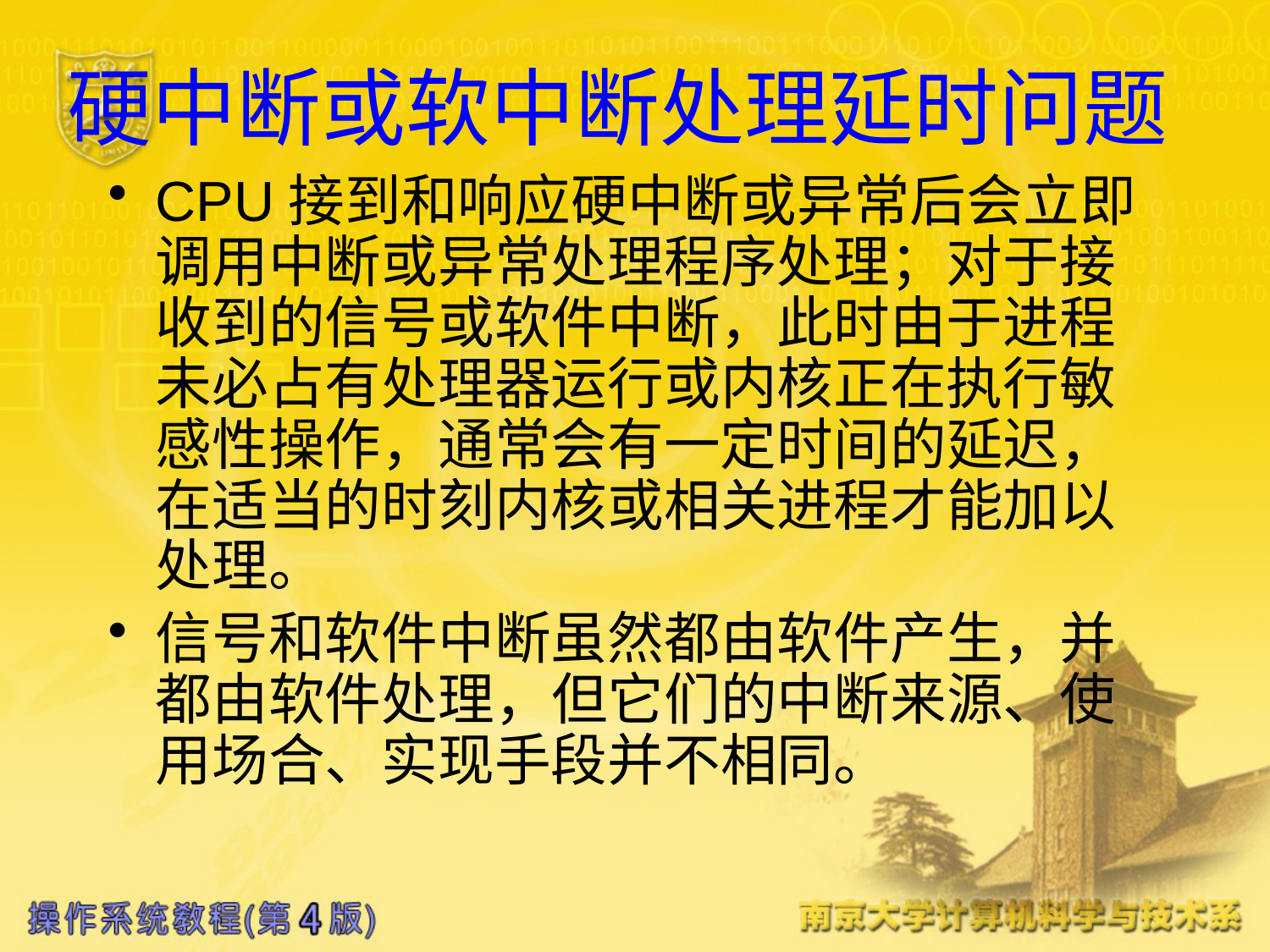

# 硬中断或软中断处理延时问题
CPU接到和响应硬中断或异常后会立即调用中断或异常处理程序处理；对于接收到的信号或软件中断，此时由于进程未必占有处理器运行或内核正在执行敏感性操作，通常会有一定时间的延迟，在适当的时刻内核或相关进程才能加以处理。
信号和软件中断虽然都由软件产生，并都由软件处理，但它们的中断来源、使用场合、实现手段并不相同。